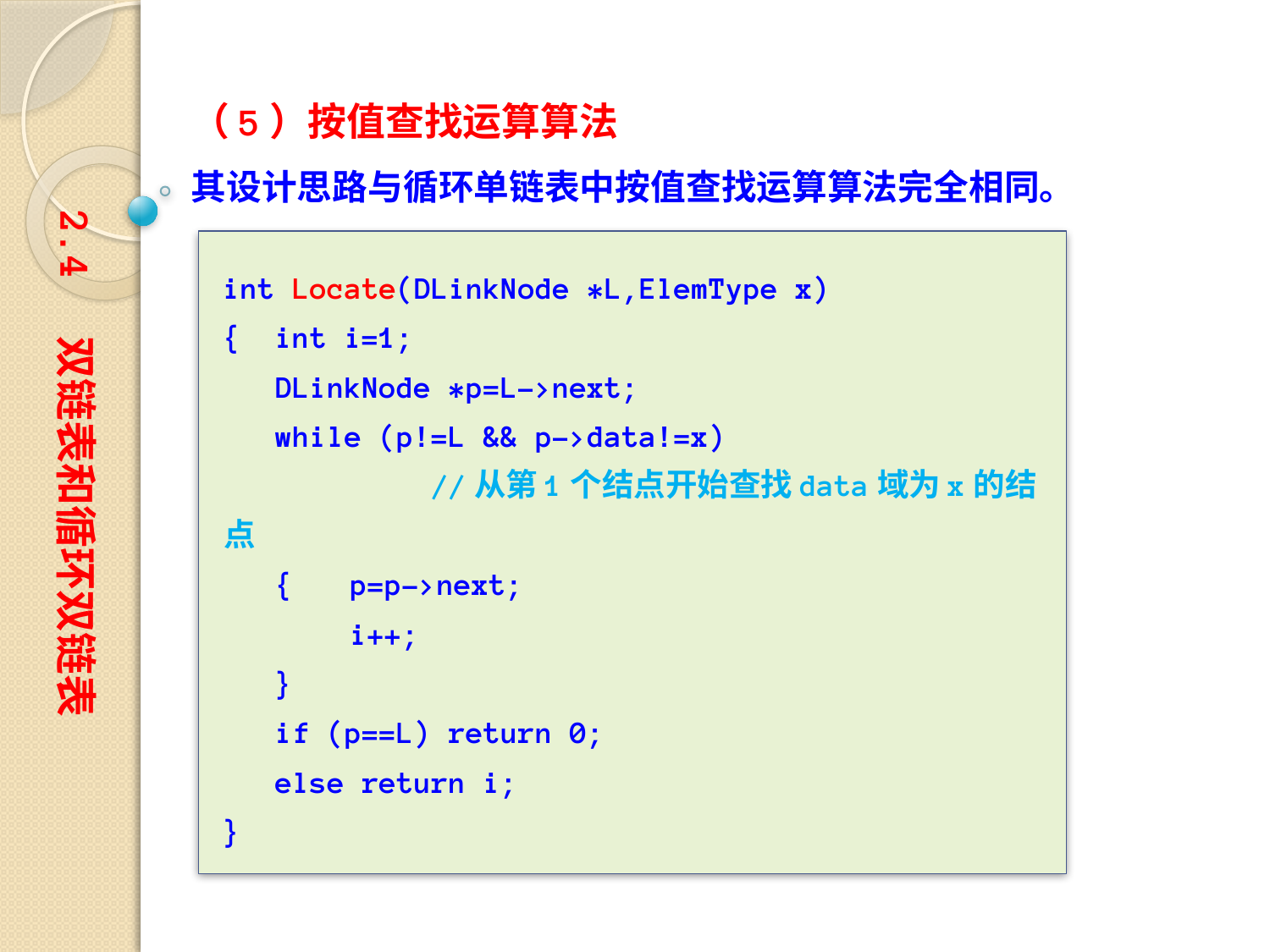

（5）按值查找运算算法
其设计思路与循环单链表中按值查找运算算法完全相同。
2.4  双链表和循环双链表
int Locate(DLinkNode *L,ElemType x)
{  int i=1;
   DLinkNode *p=L->next;
   while (p!=L && p->data!=x)
            //从第1个结点开始查找data域为x的结点
   {	p=p->next;
	i++;
   }
   if (p==L) return 0;
   else return i;
}